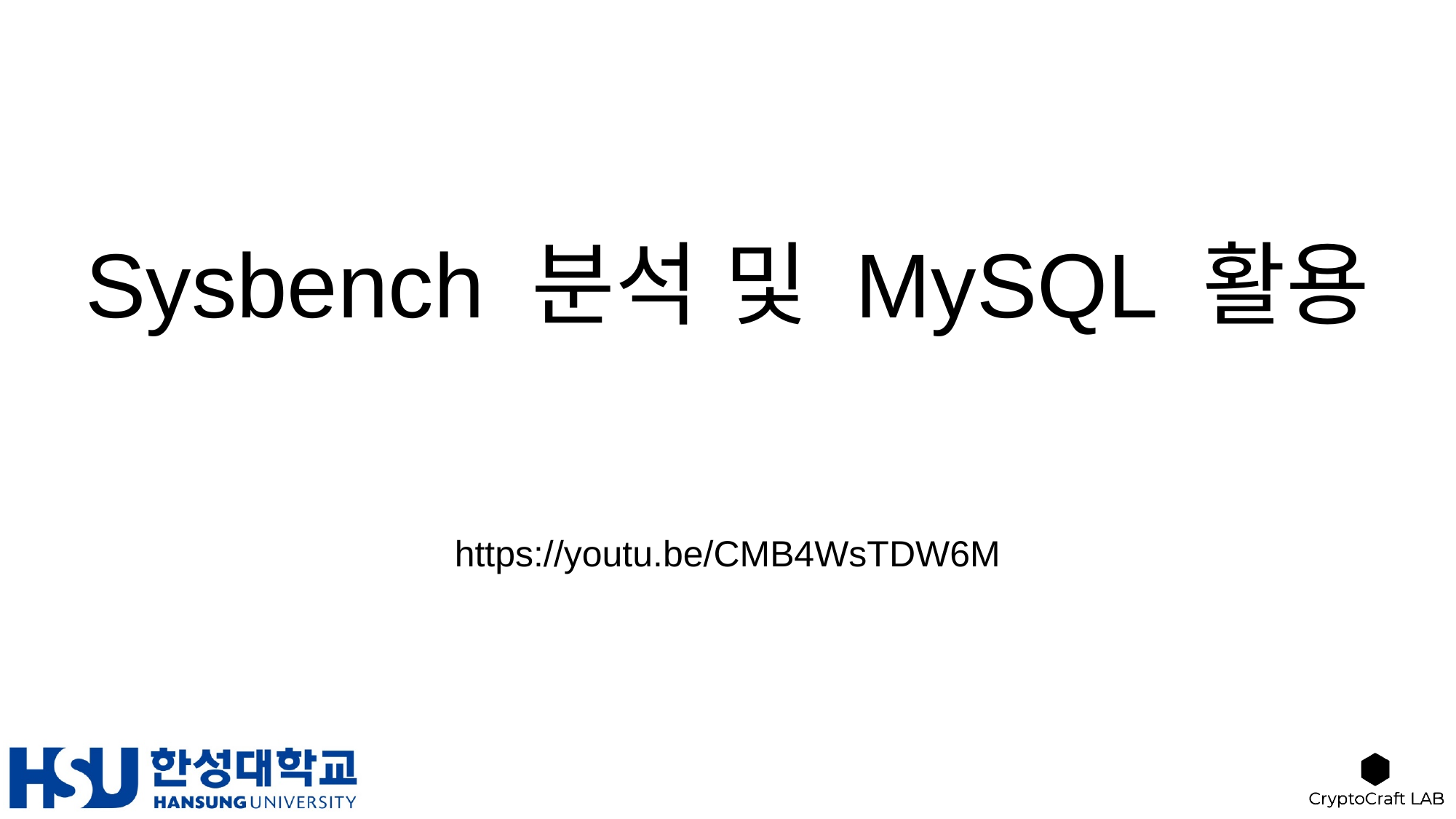

# Sysbench 분석 및 MySQL 활용
https://youtu.be/CMB4WsTDW6M